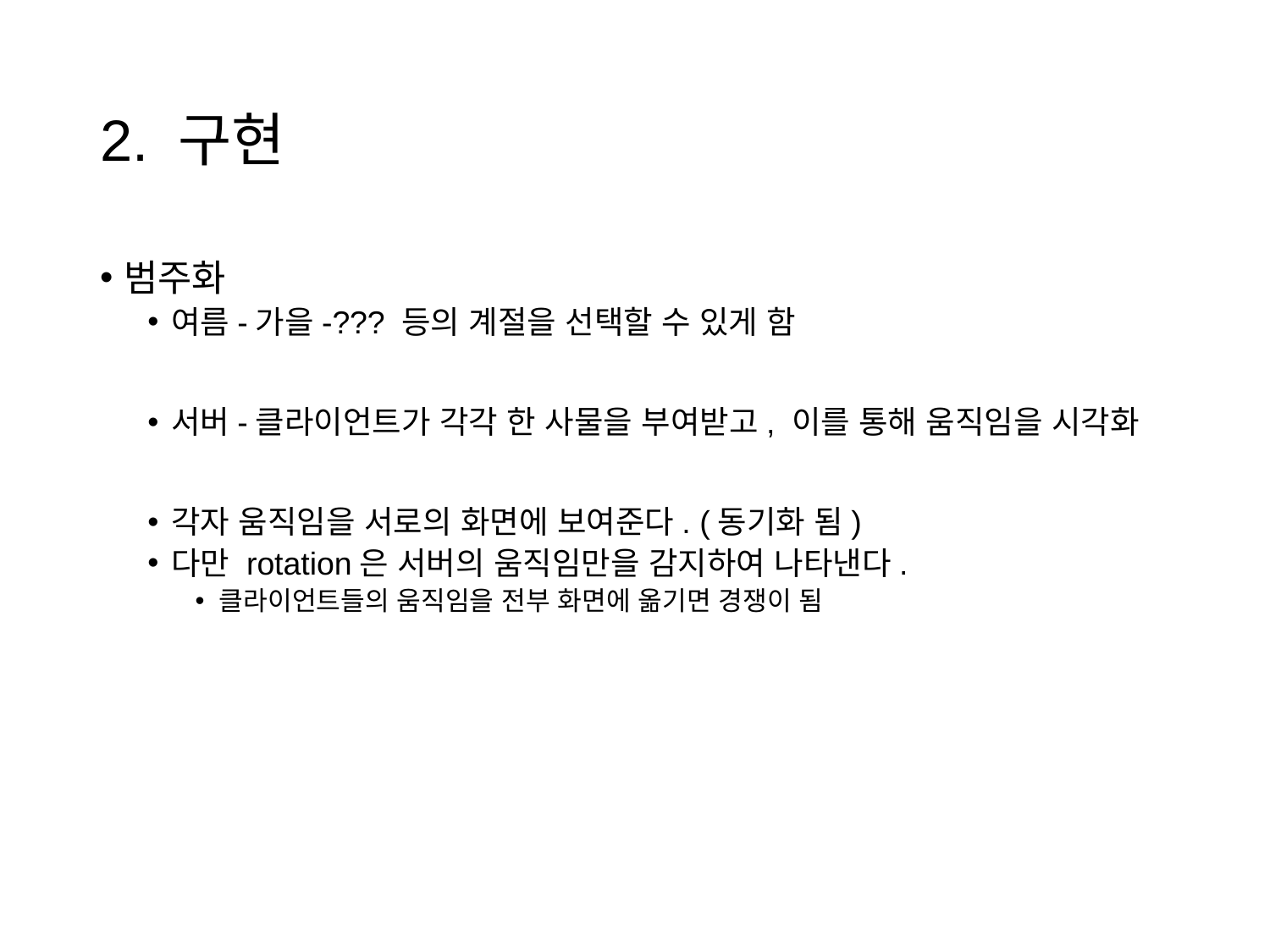

# 2. 구현
범주화
여름-가을-??? 등의 계절을 선택할 수 있게 함

서버-클라이언트가 각각 한 사물을 부여받고, 이를 통해 움직임을 시각화

각자 움직임을 서로의 화면에 보여준다. (동기화 됨)
다만 rotation은 서버의 움직임만을 감지하여 나타낸다.
클라이언트들의 움직임을 전부 화면에 옮기면 경쟁이 됨